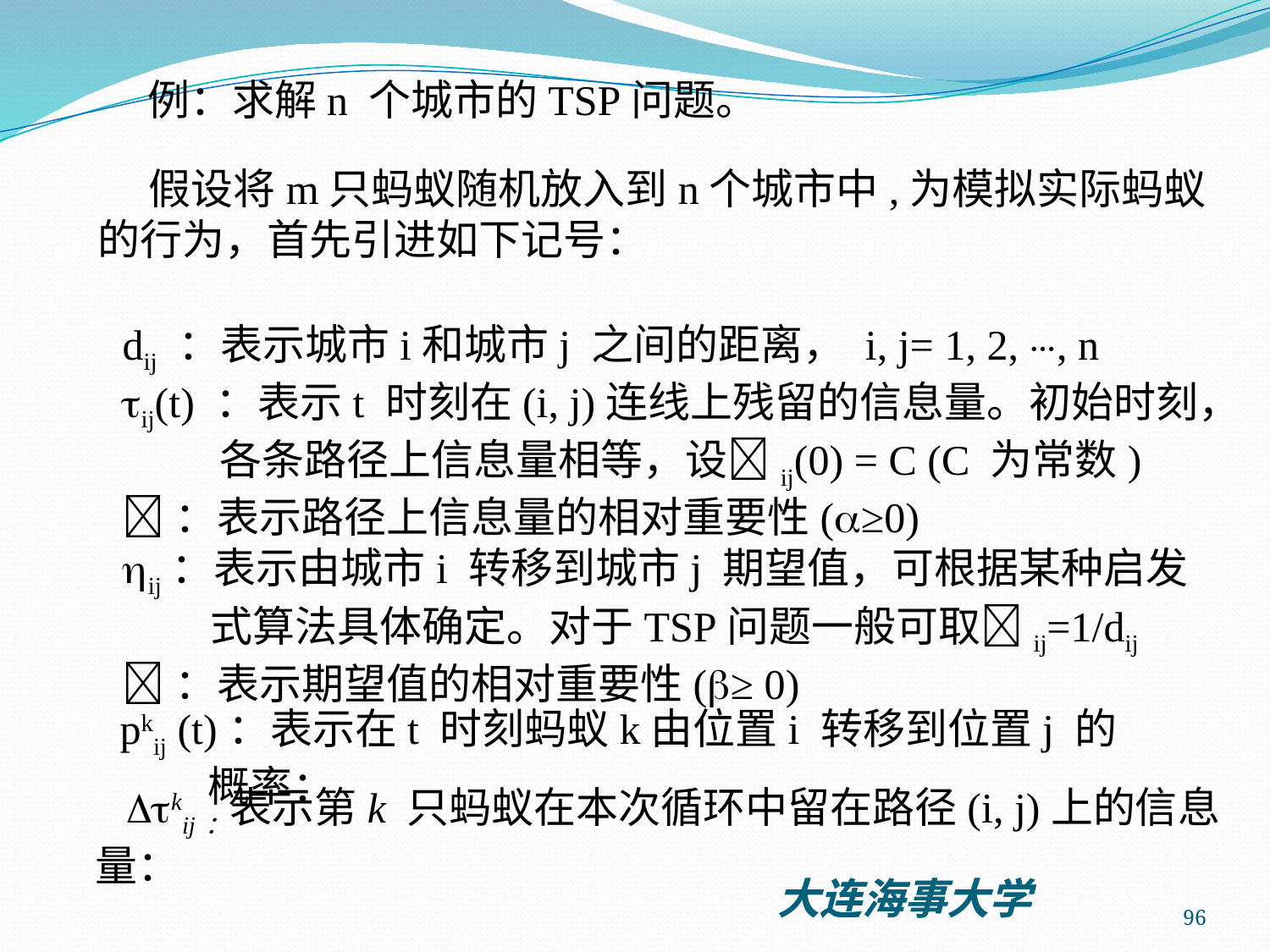

例：求解n 个城市的TSP问题。
      假设将m只蚂蚁随机放入到n个城市中,为模拟实际蚂蚁的行为，首先引进如下记号：
dij ：表示城市i和城市j 之间的距离， i, j= 1, 2, ⋯, n
τij(t) ：表示t 时刻在(i, j)连线上残留的信息量。初始时刻， 各条路径上信息量相等，设τij(0) = C (C 为常数)
α：表示路径上信息量的相对重要性(α≥0)
ηij：表示由城市i 转移到城市j 期望值，可根据某种启发式算法具体确定。对于TSP问题一般可取ηij=1/dij
β：表示期望值的相对重要性(β≥ 0)

pkij (t)：表示在t 时刻蚂蚁k由位置i 转移到位置j 的概率：
   Δτkij：表示第k 只蚂蚁在本次循环中留在路径(i, j)上的信息量：
96